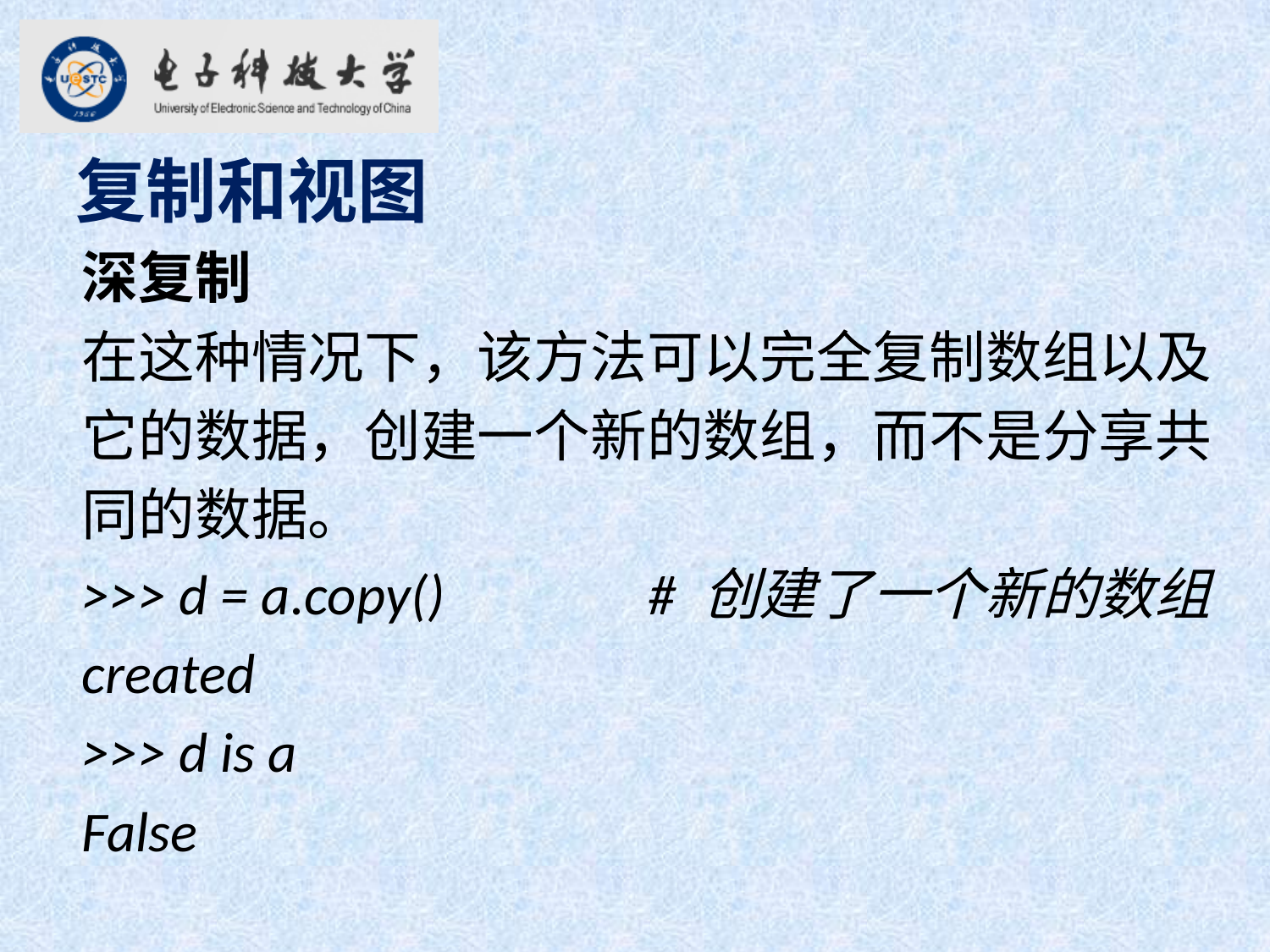

复制和视图
深复制
在这种情况下，该方法可以完全复制数组以及
它的数据，创建一个新的数组，而不是分享共
同的数据。
>>> d = a.copy()                # 创建了一个新的数组
created
>>> d is a
False